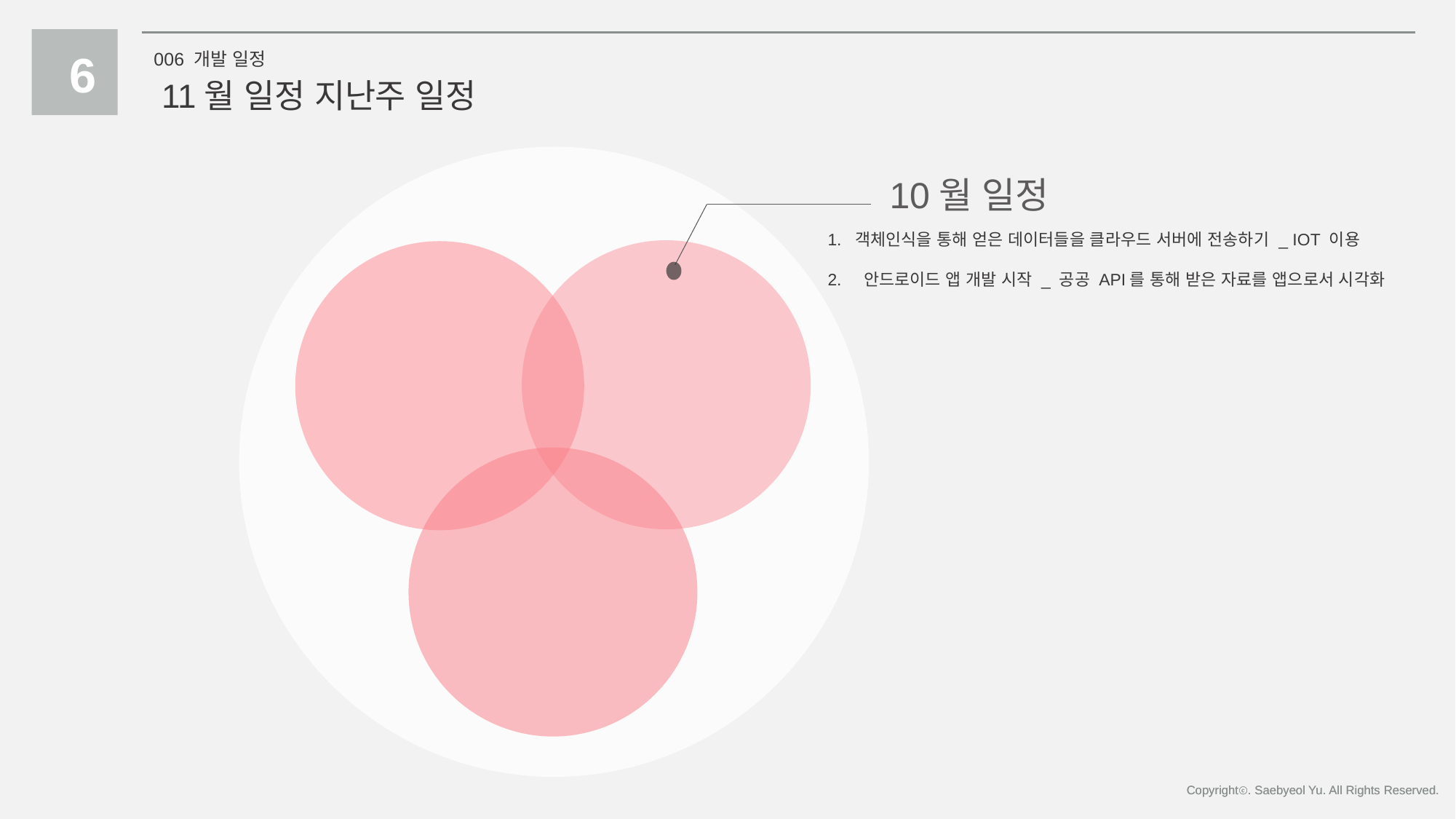

6
006 개발 일정
11월 일정 지난주 일정

10월 일정
객체인식을 통해 얻은 데이터들을 클라우드 서버에 전송하기 _ IOT 이용

 안드로이드 앱 개발 시작 _ 공공 API를 통해 받은 자료를 앱으로서 시각화

Copyrightⓒ. Saebyeol Yu. All Rights Reserved.